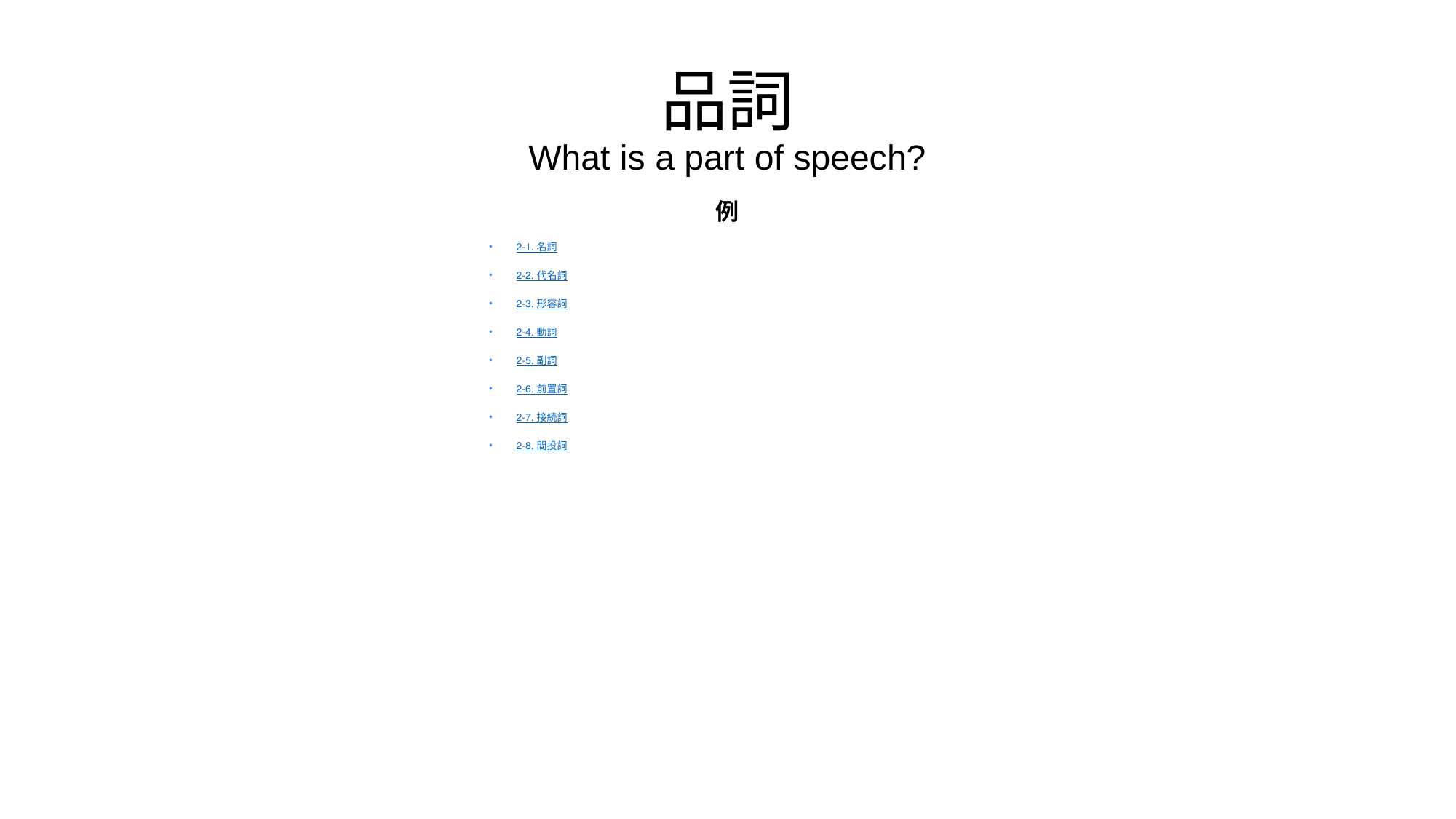

# 品詞 What is a part of speech?
例
2-1. 名詞
2-2. 代名詞
2-3. 形容詞
2-4. 動詞
2-5. 副詞
2-6. 前置詞
2-7. 接続詞
2-8. 間投詞